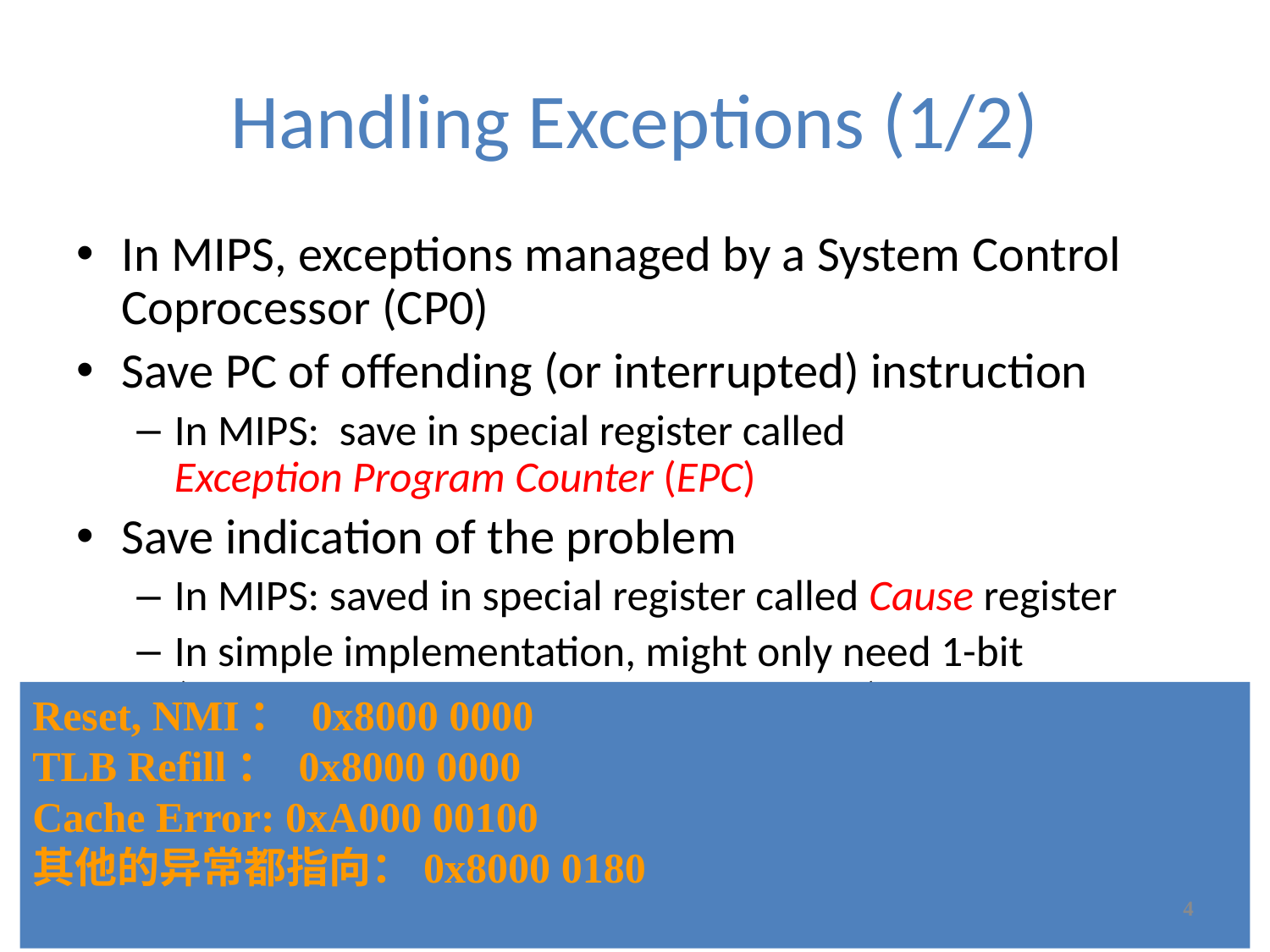

# Handling Exceptions (1/2)
In MIPS, exceptions managed by a System Control Coprocessor (CP0)
Save PC of offending (or interrupted) instruction
In MIPS:  save in special register called
Exception Program Counter (EPC)
Save indication of the problem
In MIPS: saved in special register called Cause register
In simple implementation, might only need 1-bit
(0 for undefined opcode, 1 for overflow)
Jump to exception handler code at address
0x80000180(或者0xBFC000380，不同模式地址不同)
Reset, NMI： 0x8000 0000
TLB Refill： 0x8000 0000
Cache Error: 0xA000 00100
其他的异常都指向：0x8000 0180

4